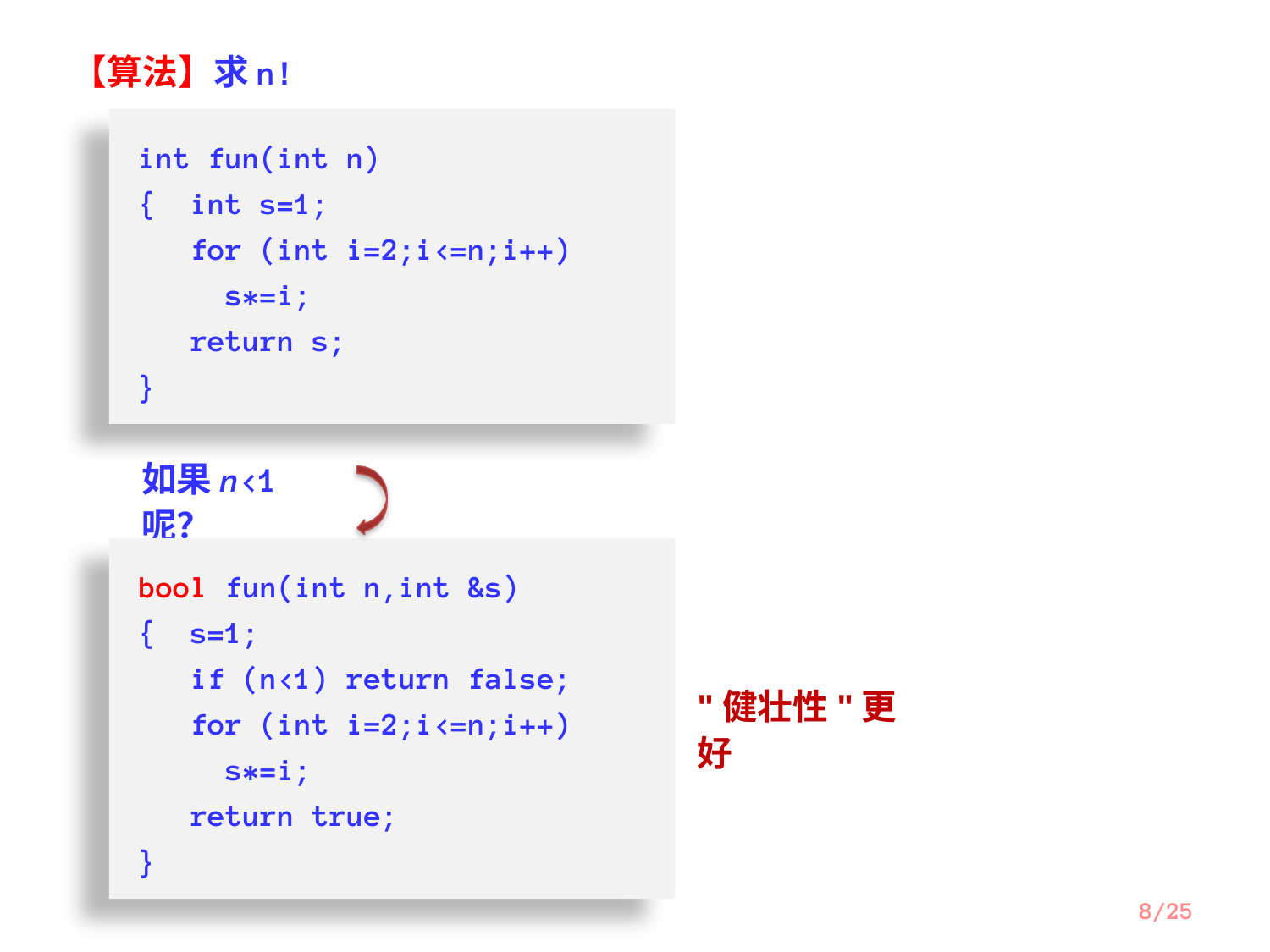

【算法】求n!
int fun(int n)
{  int s=1;
   for (int i=2;i<=n;i++)
     s*=i;
   return s;
}
如果n<1呢？

bool fun(int n,int &s)
{  s=1;
   if (n<1) return false;
   for (int i=2;i<=n;i++)
     s*=i;
   return true;
}
"健壮性"更好
8/25